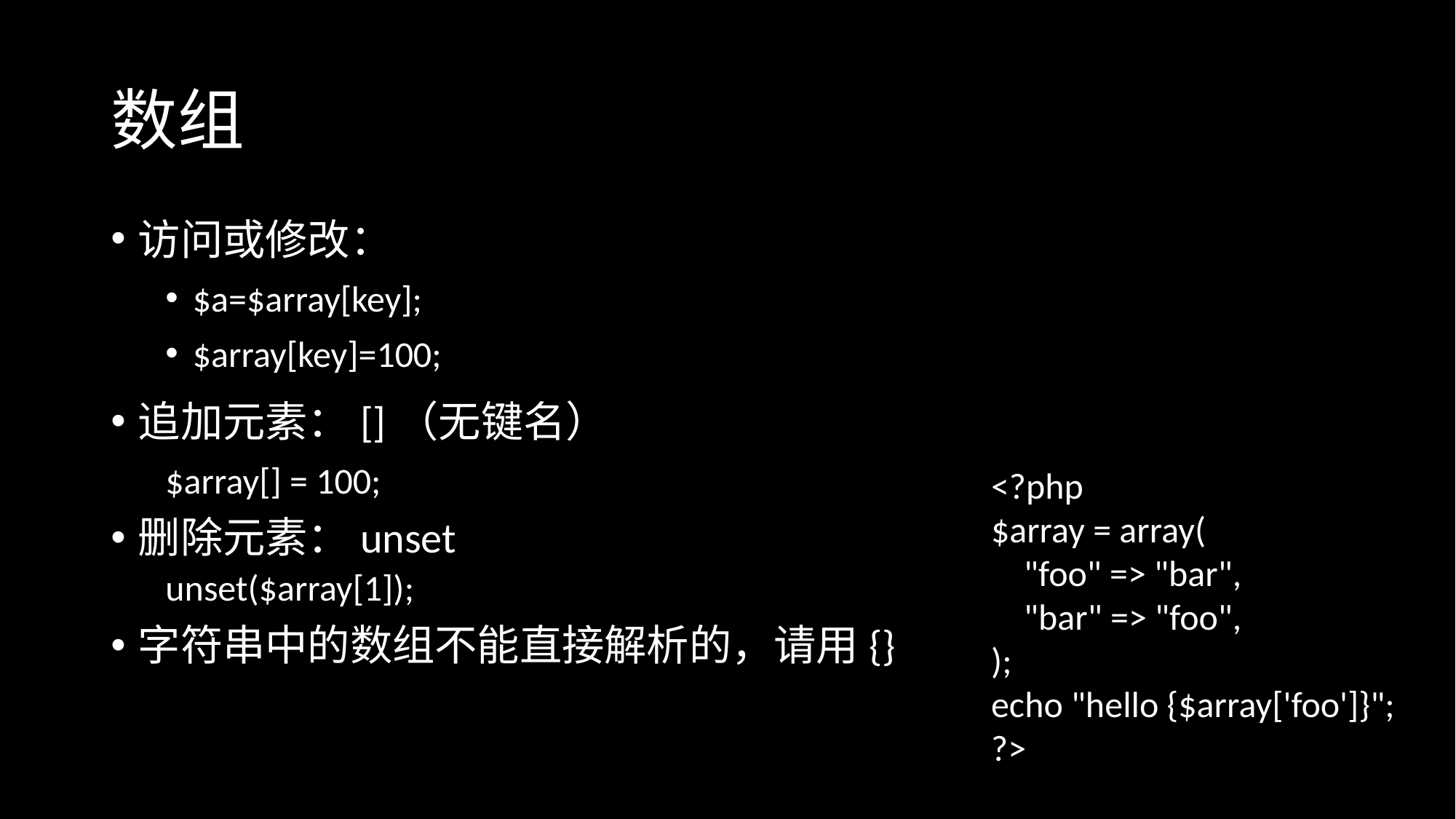

# 数组
访问或修改：
$a=$array[key];
$array[key]=100;
追加元素：[]（无键名）
$array[] = 100;
删除元素：unset
unset($array[1]);
字符串中的数组不能直接解析的，请用{}

<?php
$array = array(
    "foo" => "bar",
    "bar" => "foo",
);
echo "hello {$array['foo']}";
?>